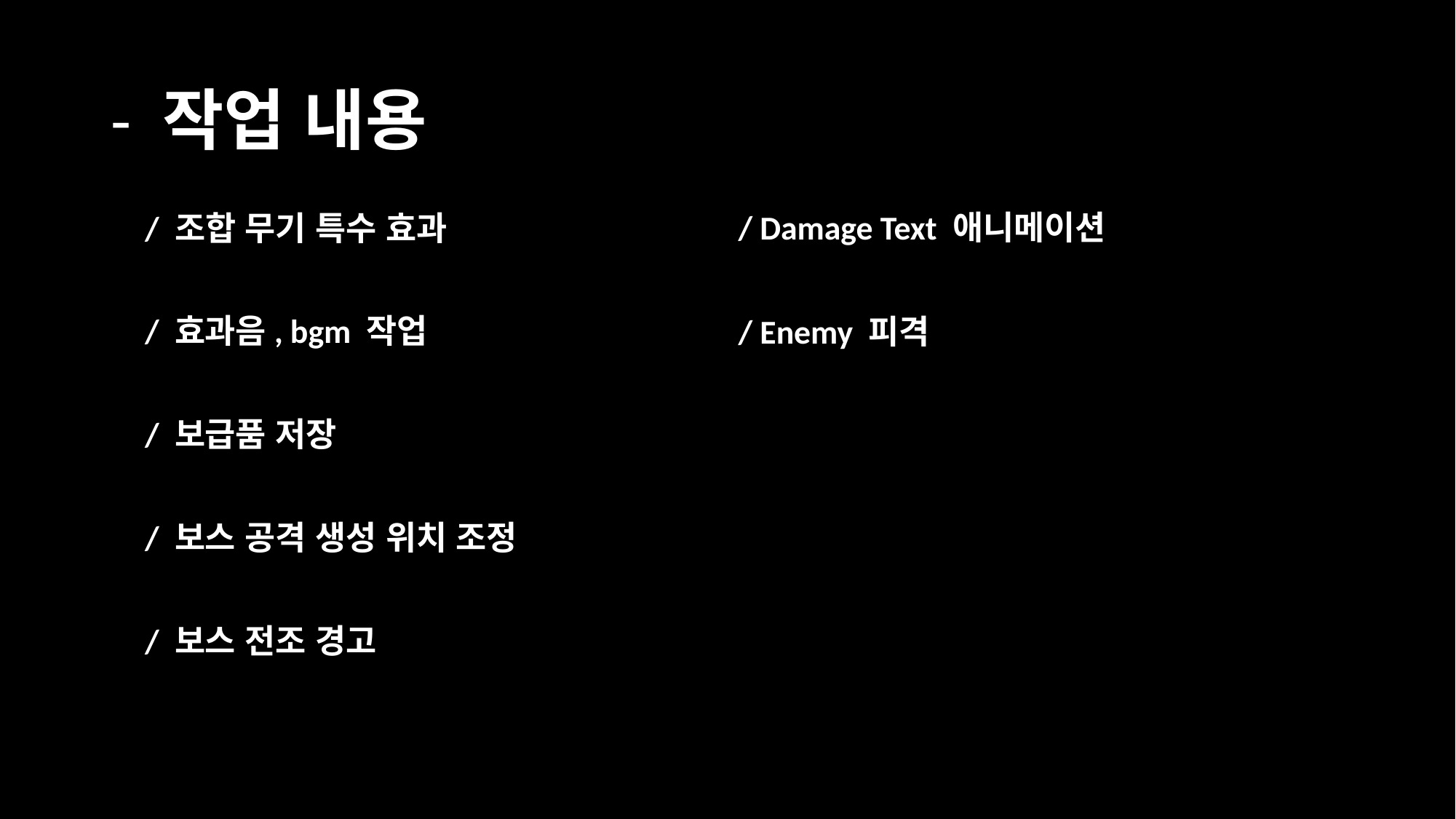

# - 작업 내용
/ Damage Text 애니메이션
/ 조합 무기 특수 효과
/ 효과음, bgm 작업
/ Enemy 피격
/ 보급품 저장
/ 보스 공격 생성 위치 조정
/ 보스 전조 경고